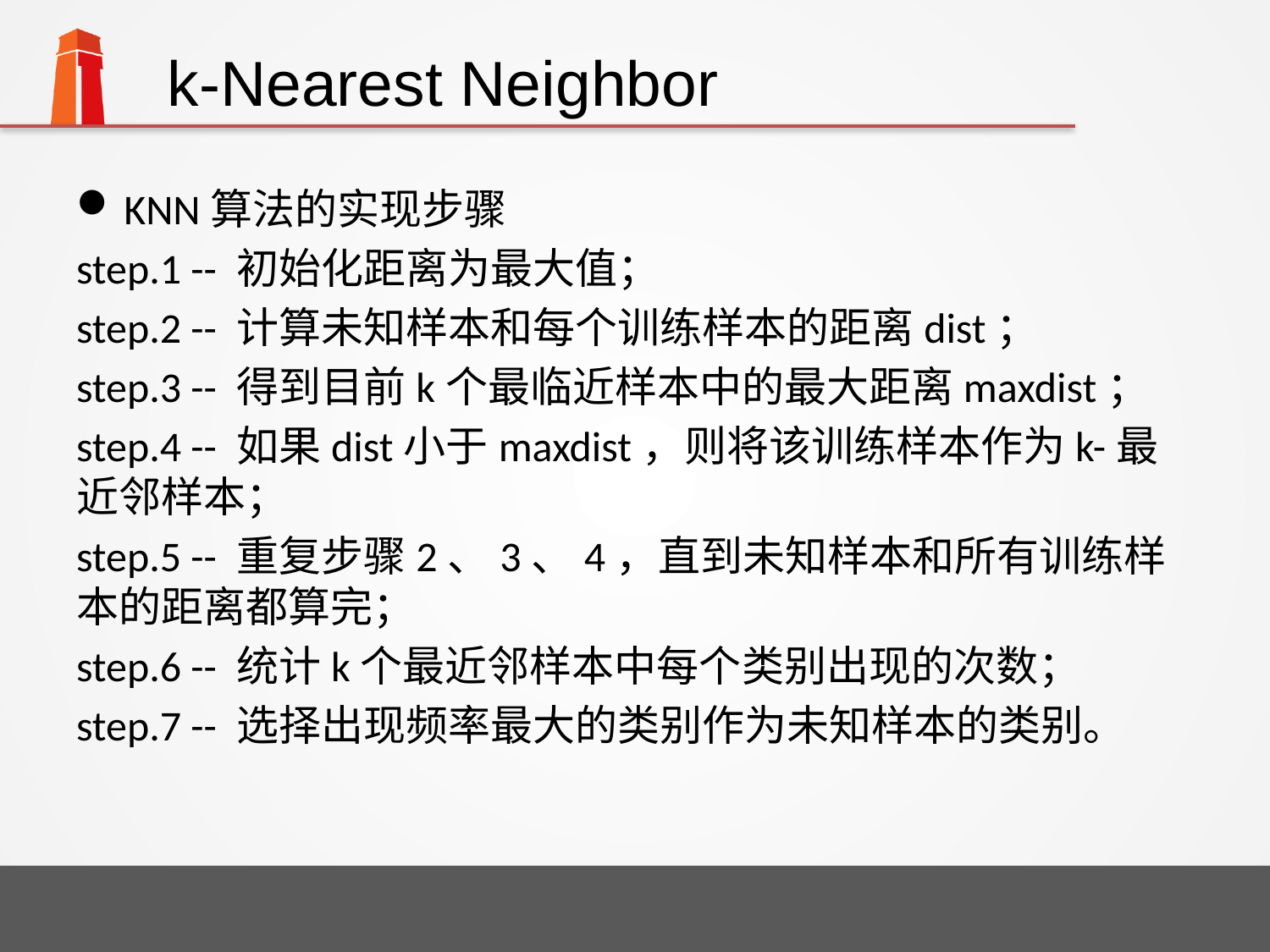

# k-Nearest Neighbor
KNN算法的实现步骤
step.1 -- 初始化距离为最大值；
step.2 -- 计算未知样本和每个训练样本的距离dist；
step.3 -- 得到目前k个最临近样本中的最大距离maxdist；
step.4 -- 如果dist小于maxdist，则将该训练样本作为k-最近邻样本；
step.5 -- 重复步骤2、3、4，直到未知样本和所有训练样本的距离都算完；
step.6 -- 统计k个最近邻样本中每个类别出现的次数；
step.7 -- 选择出现频率最大的类别作为未知样本的类别。